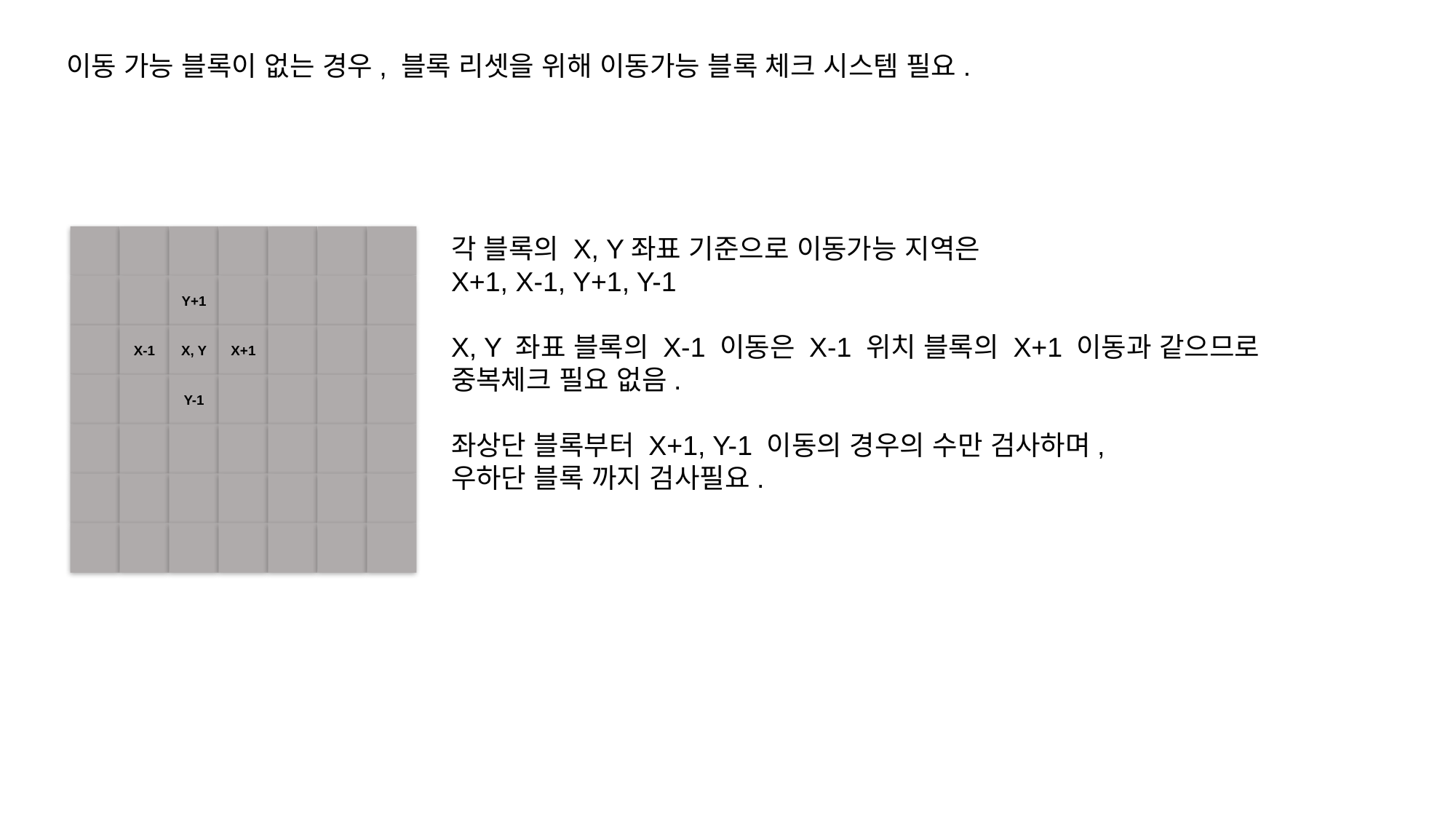

이동 가능 블록이 없는 경우, 블록 리셋을 위해 이동가능 블록 체크 시스템 필요.

각 블록의 X, Y좌표 기준으로 이동가능 지역은
X+1, X-1, Y+1, Y-1

X, Y 좌표 블록의 X-1 이동은 X-1 위치 블록의 X+1 이동과 같으므로 중복체크 필요 없음.

좌상단 블록부터 X+1, Y-1 이동의 경우의 수만 검사하며,
우하단 블록 까지 검사필요.

Y+1

X-1
X, Y
X+1

Y-1